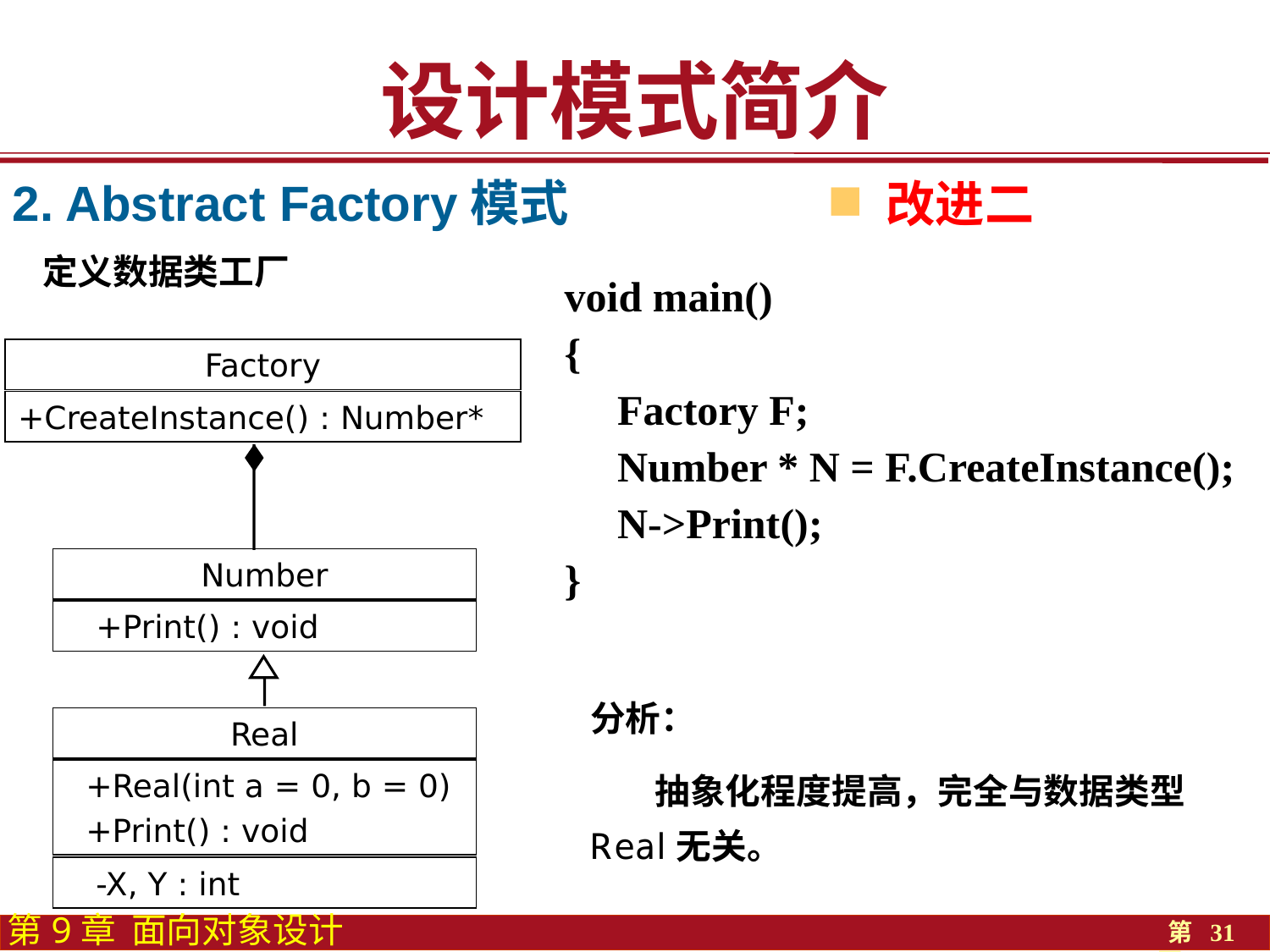

设计模式简介
2. Abstract Factory模式
改进二
定义数据类工厂
void main()
{
     Factory F;
     Number * N = F.CreateInstance();
     N->Print();
}
Factory
+CreateInstance() : Number*

Number
   +Print() : void

分析：
       抽象化程度提高，完全与数据类型Real无关。
Real
  +Real(int a = 0, b = 0)
  +Print() : void
   -X, Y : int